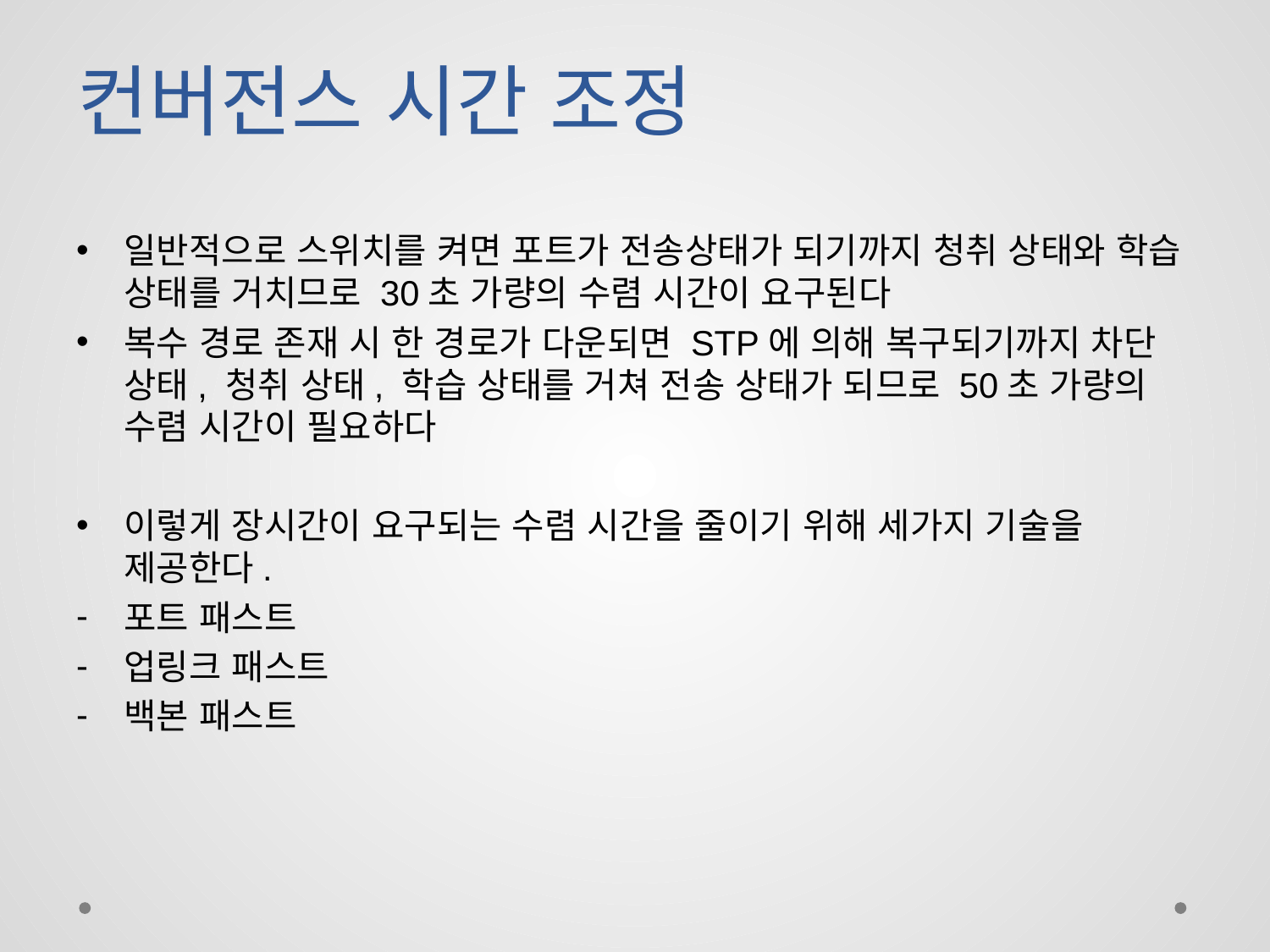

# 컨버전스 시간 조정
일반적으로 스위치를 켜면 포트가 전송상태가 되기까지 청취 상태와 학습 상태를 거치므로 30초 가량의 수렴 시간이 요구된다
복수 경로 존재 시 한 경로가 다운되면 STP에 의해 복구되기까지 차단 상태, 청취 상태, 학습 상태를 거쳐 전송 상태가 되므로 50초 가량의 수렴 시간이 필요하다

이렇게 장시간이 요구되는 수렴 시간을 줄이기 위해 세가지 기술을 제공한다.
포트 패스트
업링크 패스트
백본 패스트